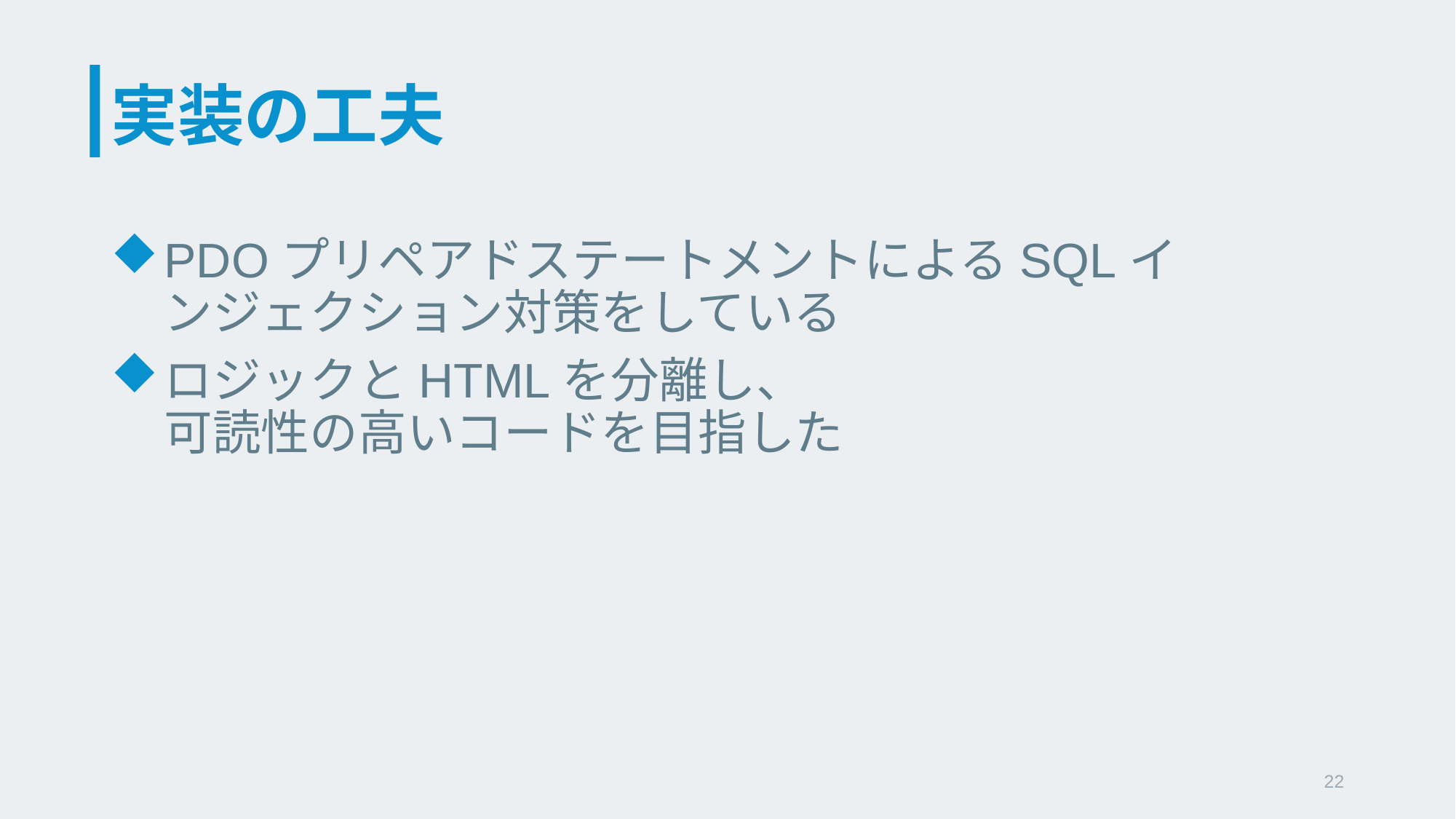

# 実装の工夫
PDOプリペアドステートメントによるSQLインジェクション対策をしている
ロジックとHTMLを分離し、
可読性の高いコードを目指した
22